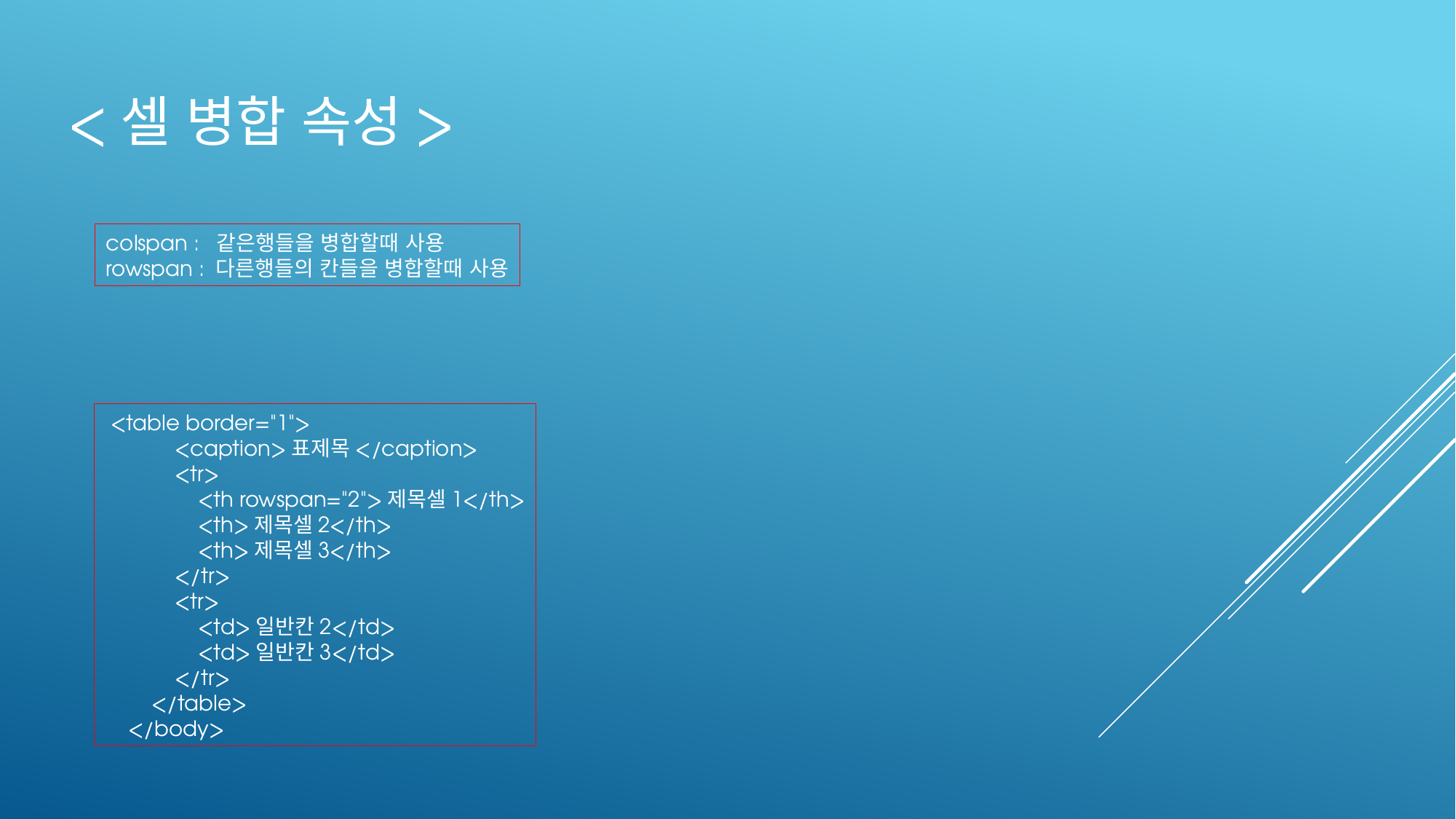

# <셀 병합 속성>
colspan :  같은행들을 병합할때 사용
rowspan : 다른행들의 칸들을 병합할때 사용
 <table border="1">
            <caption>표제목</caption>
            <tr>
                <th rowspan="2">제목셀1</th>
                <th>제목셀2</th>
                <th>제목셀3</th>
            </tr>
            <tr>
                <td>일반칸2</td>
                <td>일반칸3</td>
            </tr>
        </table>
    </body>